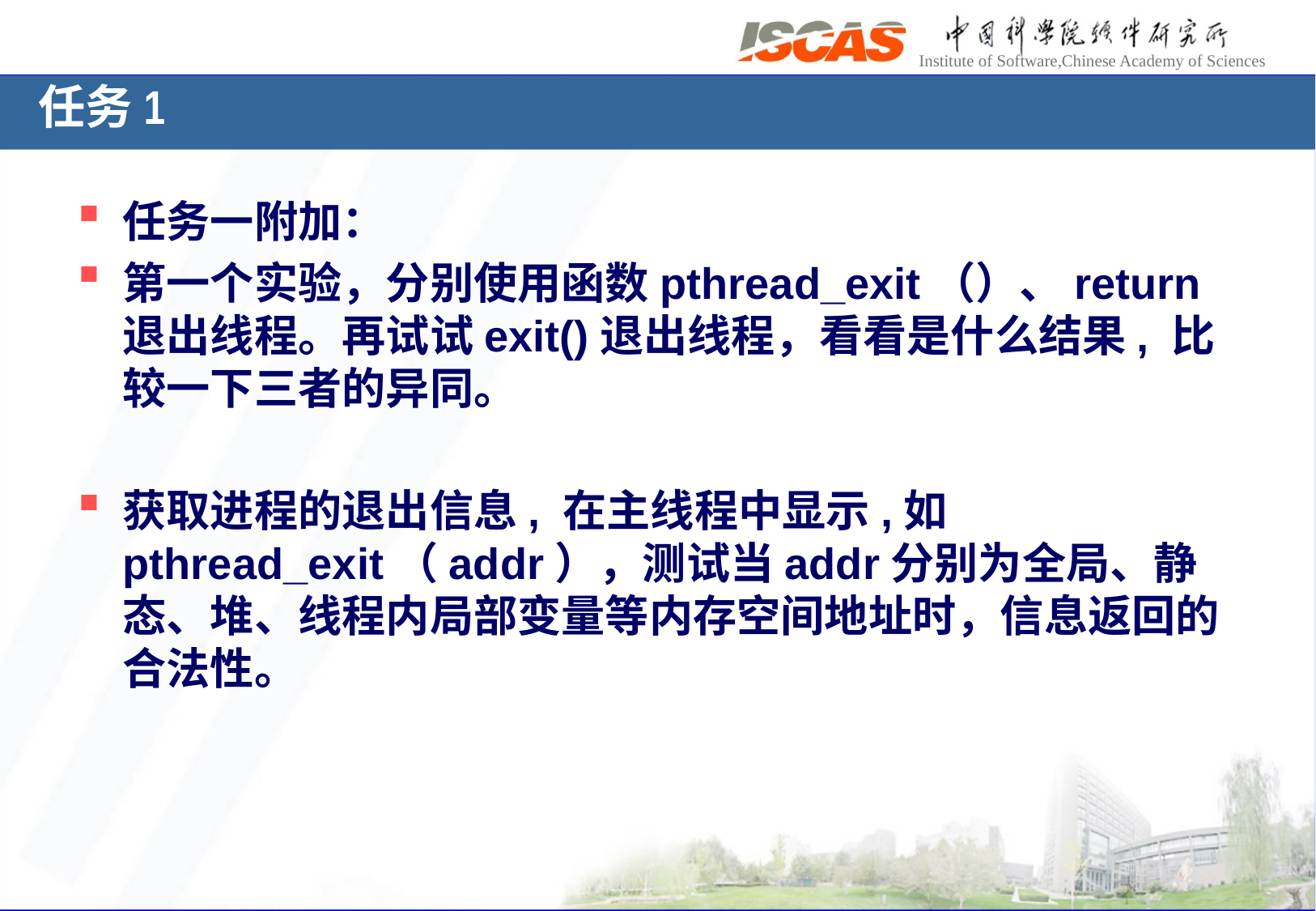

# 任务1
任务一附加：
第一个实验，分别使用函数pthread_exit（）、return 退出线程。再试试exit()退出线程，看看是什么结果, 比较一下三者的异同。

获取进程的退出信息, 在主线程中显示,如 pthread_exit（addr），测试当addr分别为全局、静态、堆、线程内局部变量等内存空间地址时，信息返回的合法性。